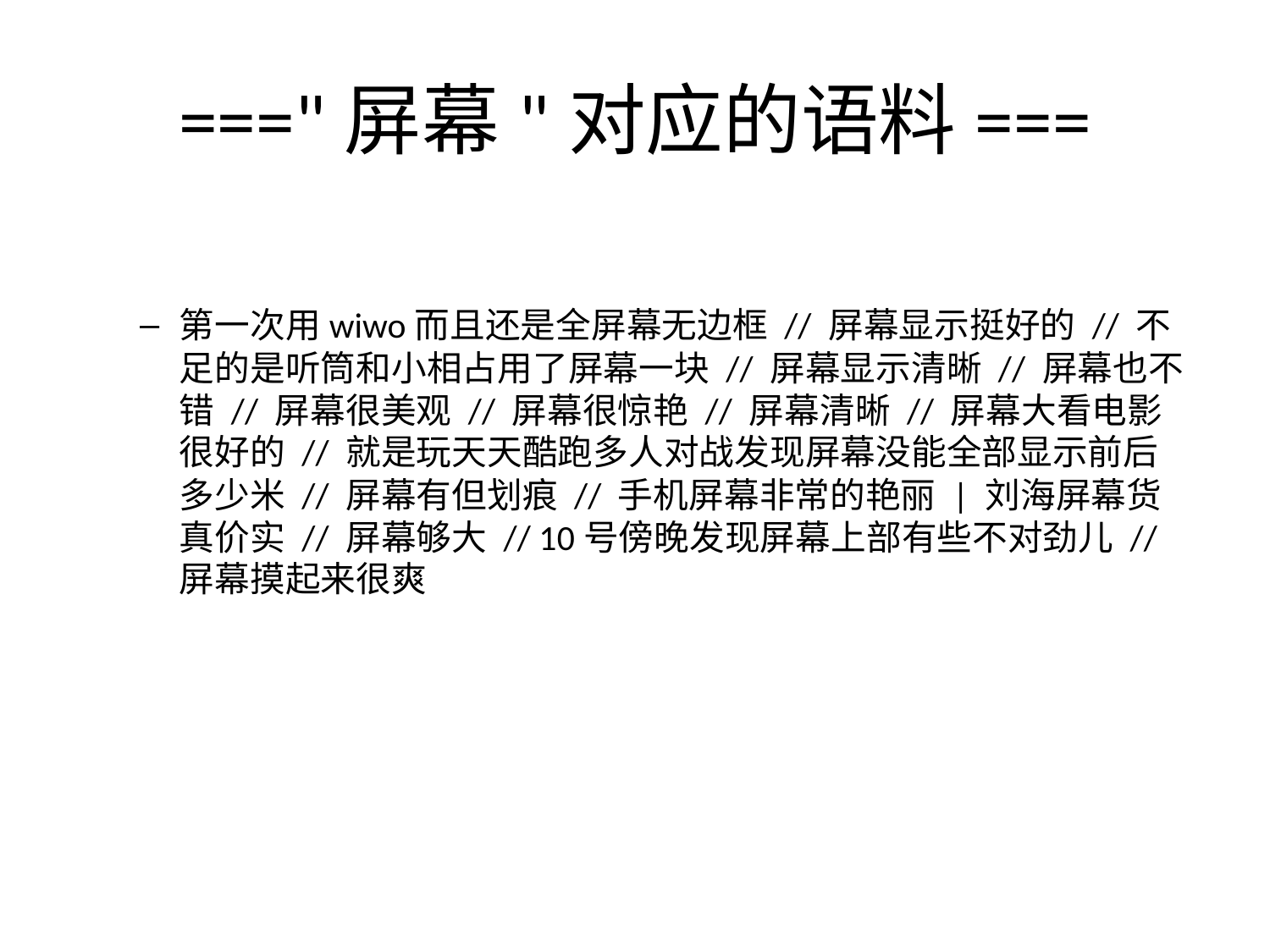

# ==="屏幕"对应的语料===

第一次用wiwo而且还是全屏幕无边框 // 屏幕显示挺好的 // 不足的是听筒和小相占用了屏幕一块 // 屏幕显示清晰 // 屏幕也不错 // 屏幕很美观 // 屏幕很惊艳 // 屏幕清晰 // 屏幕大看电影很好的 // 就是玩天天酷跑多人对战发现屏幕没能全部显示前后多少米 // 屏幕有但划痕 // 手机屏幕非常的艳丽 | 刘海屏幕货真价实 // 屏幕够大 // 10号傍晚发现屏幕上部有些不对劲儿 // 屏幕摸起来很爽